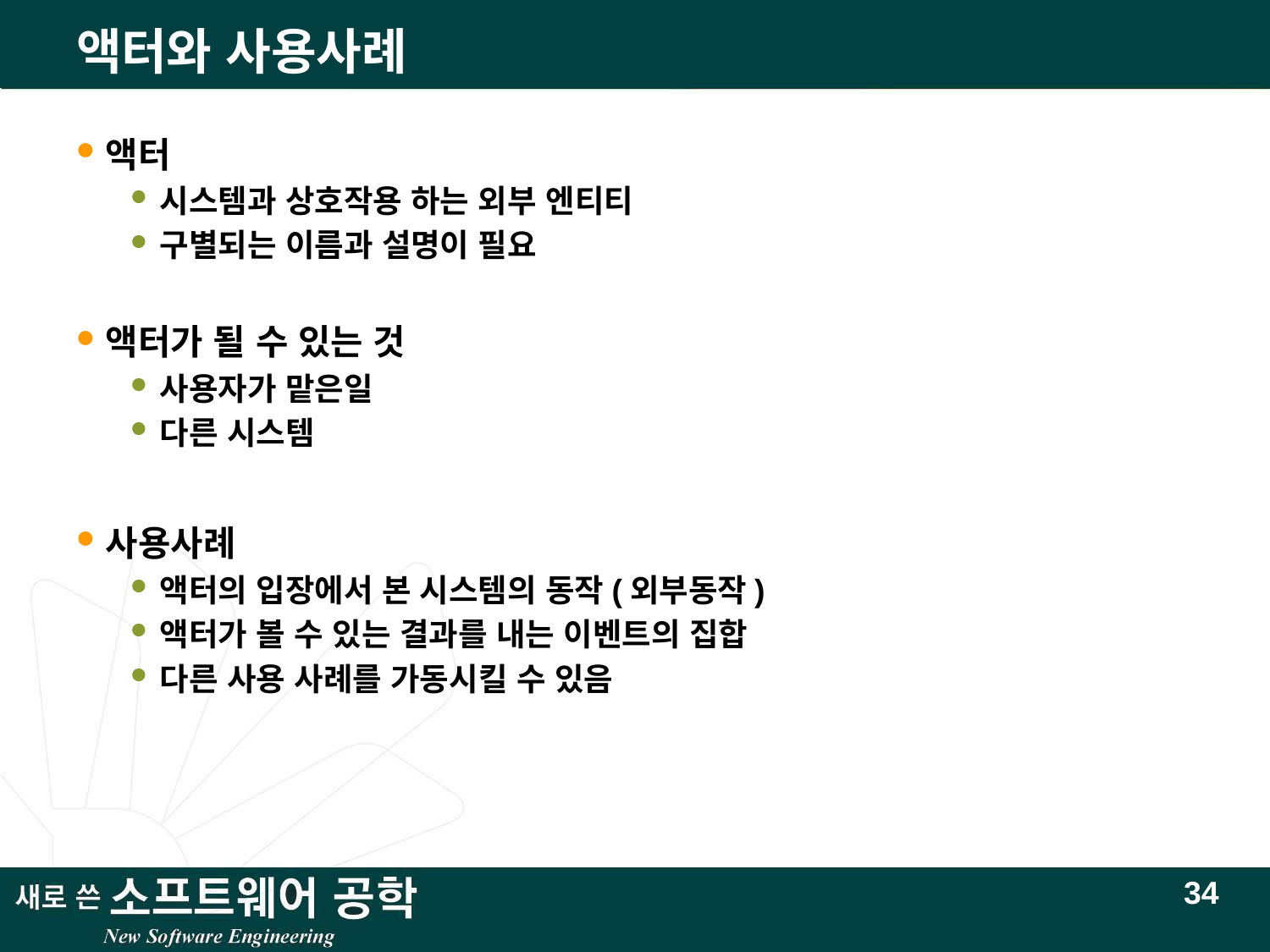

# 액터와 사용사례
액터
시스템과 상호작용 하는 외부 엔티티
구별되는 이름과 설명이 필요

액터가 될 수 있는 것
사용자가 맡은일
다른 시스템

사용사례
액터의 입장에서 본 시스템의 동작(외부동작)
액터가 볼 수 있는 결과를 내는 이벤트의 집합
다른 사용 사례를 가동시킬 수 있음
34